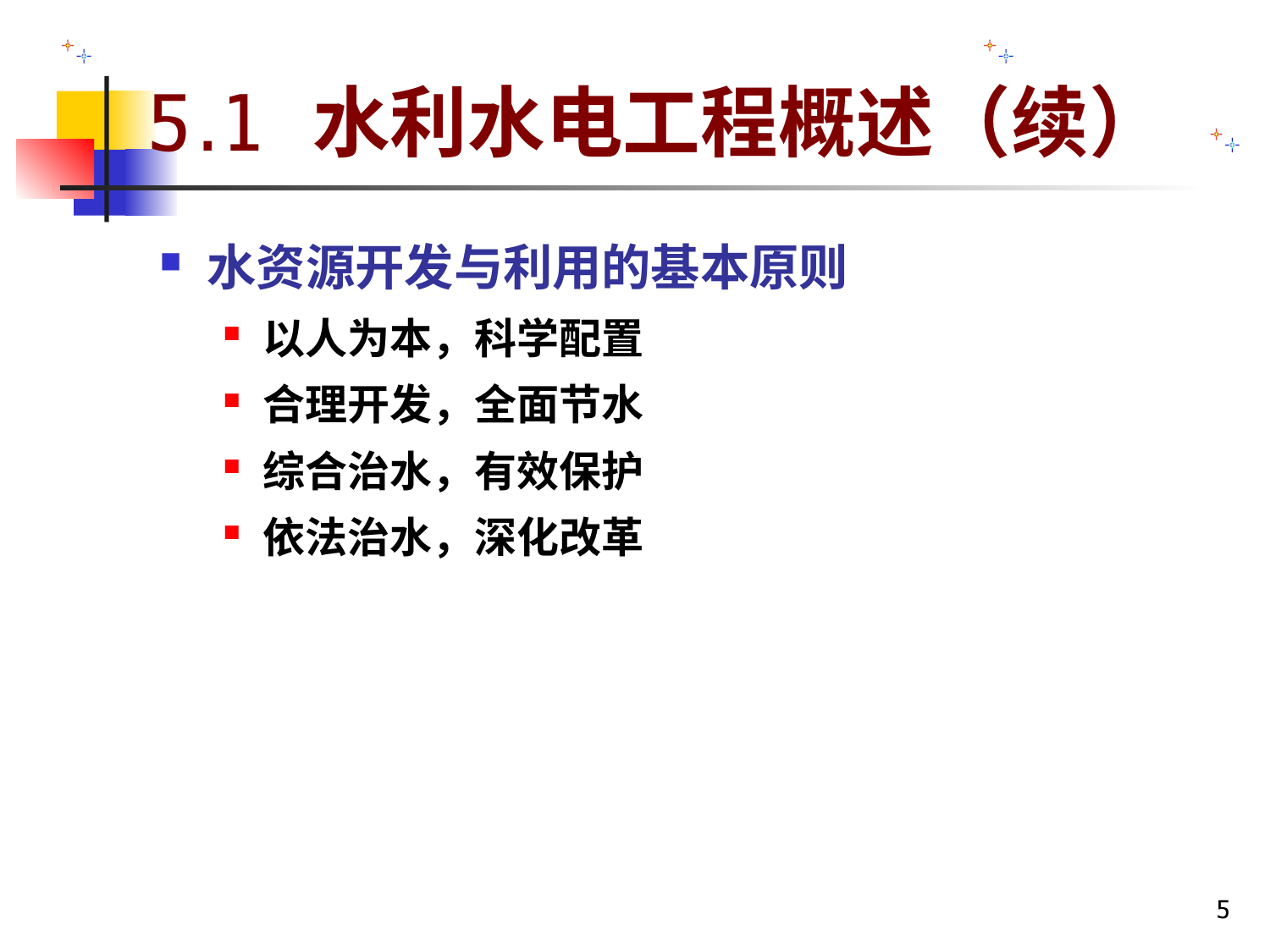

# 5.1 水利水电工程概述（续）
水资源开发与利用的基本原则
以人为本，科学配置
合理开发，全面节水
综合治水，有效保护
依法治水，深化改革
5